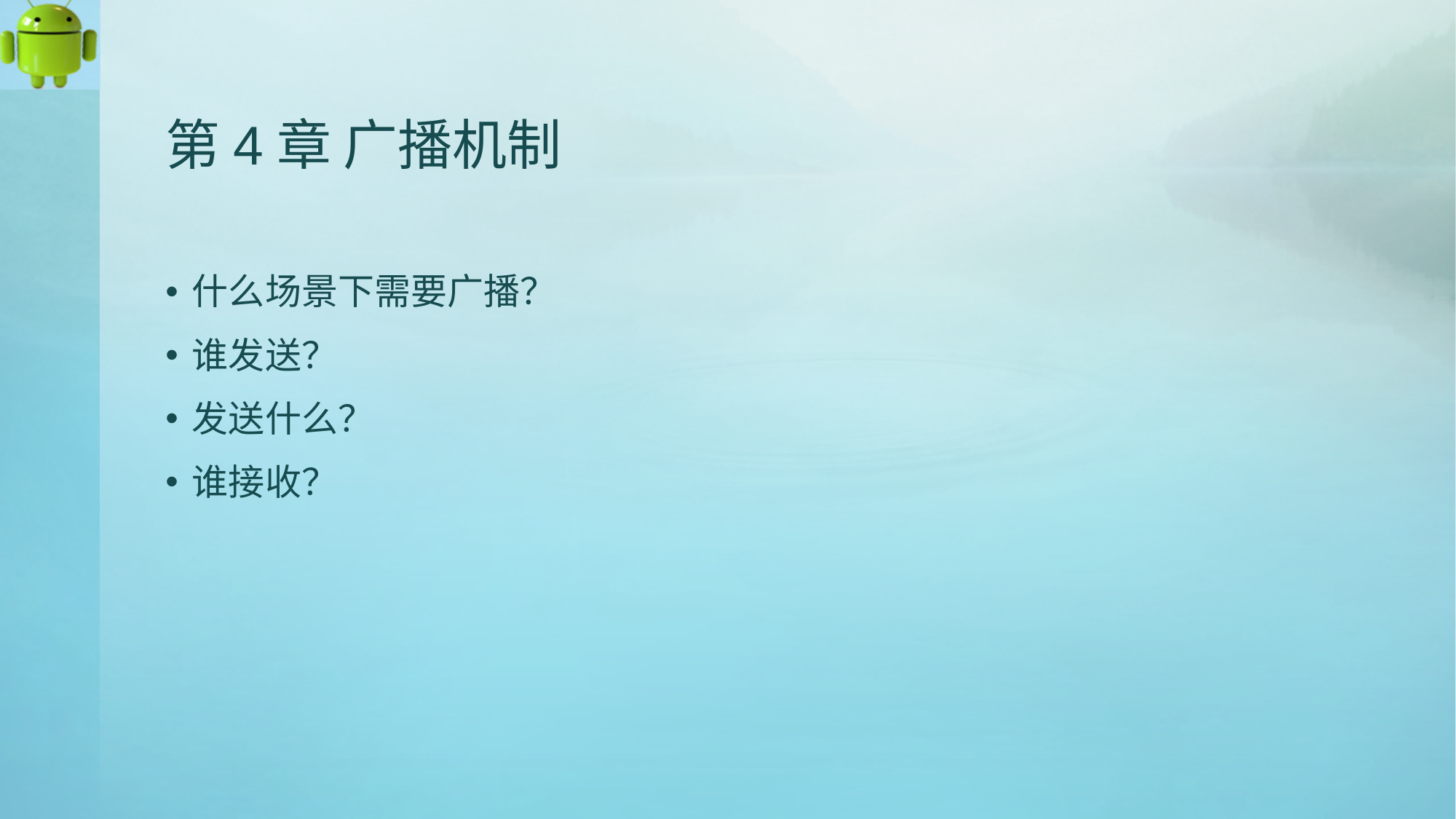

# 第4章 广播机制

什么场景下需要广播？
谁发送？
发送什么？
谁接收？